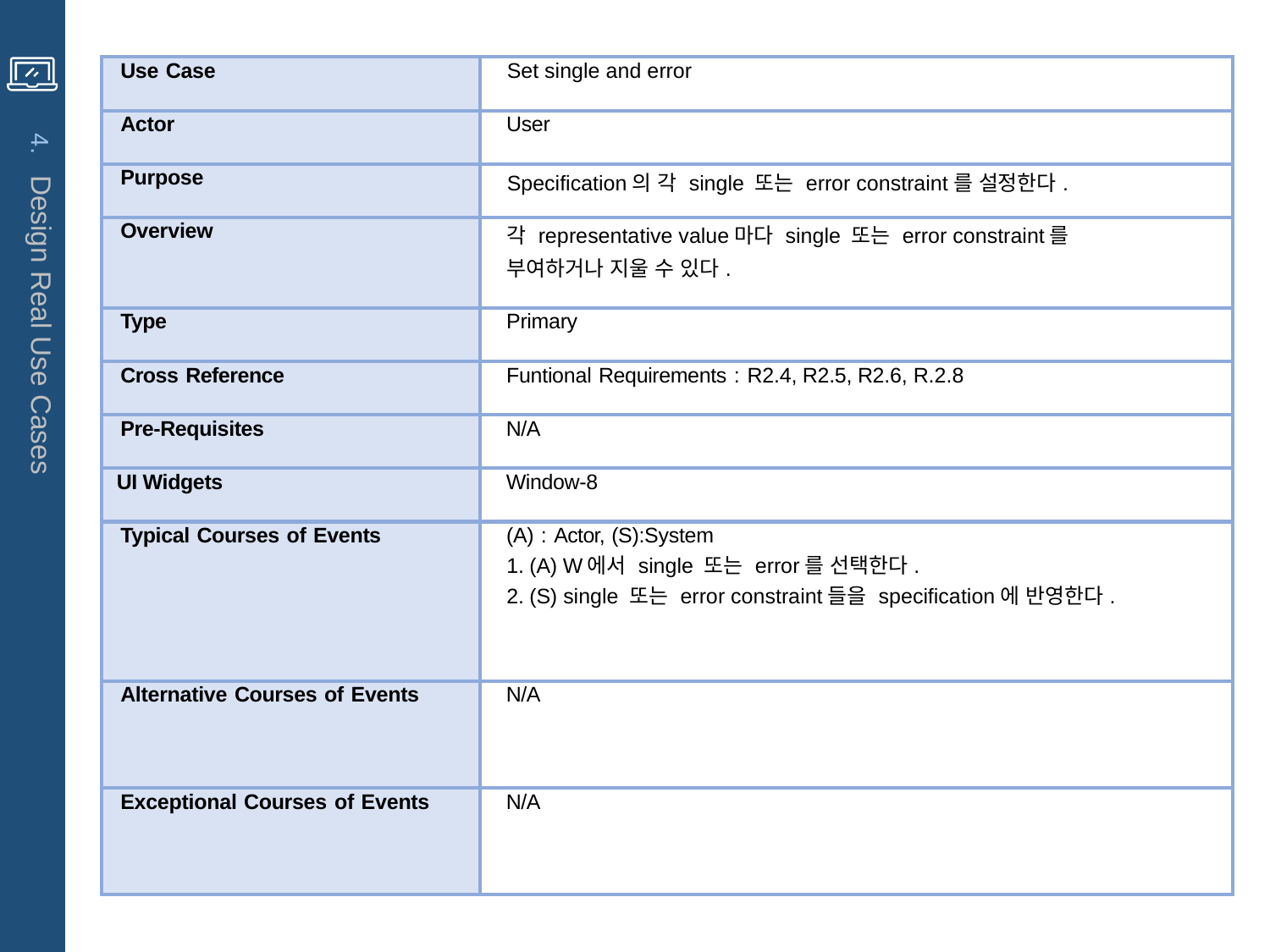

| Use Case | Set single and error |
| --- | --- |
| Actor | User |
| Purpose | Specification의 각 single 또는 error constraint를 설정한다. |
| Overview | 각 representative value마다 single 또는 error constraint를 부여하거나 지울 수 있다. |
| Type | Primary |
| Cross Reference | Funtional Requirements : R2.4, R2.5, R2.6, R.2.8 |
| Pre-Requisites | N/A |
| UI Widgets | Window-8 |
| Typical Courses of Events | (A) : Actor, (S):System 1. (A) W에서 single 또는 error를 선택한다. 2. (S) single 또는 error constraint들을 specification에 반영한다. |
| Alternative Courses of Events | N/A |
| Exceptional Courses of Events | N/A |
4.   Design Real Use Cases